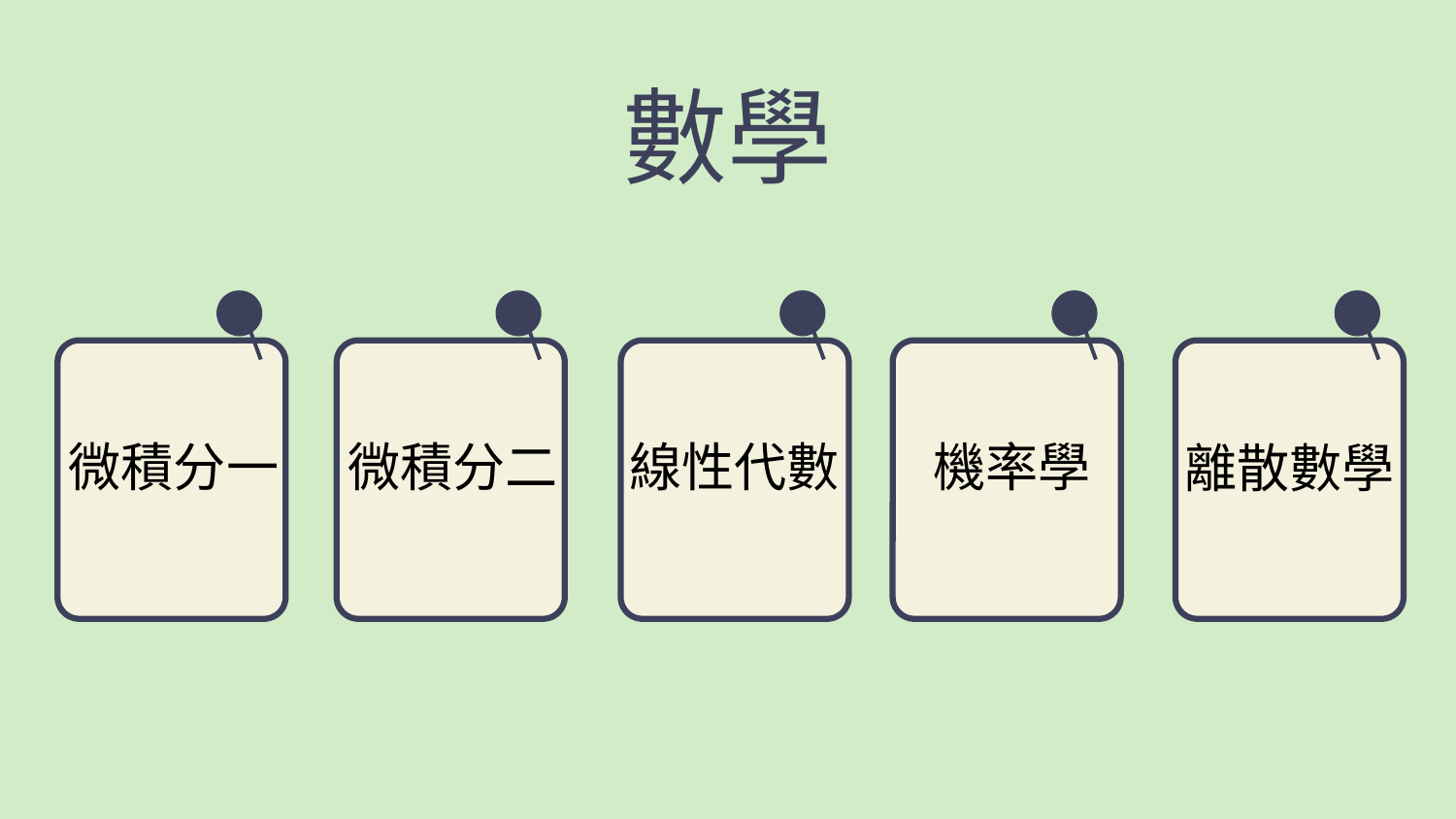

# 數學

機率學
線性代數
微積分一
微積分二
離散數學